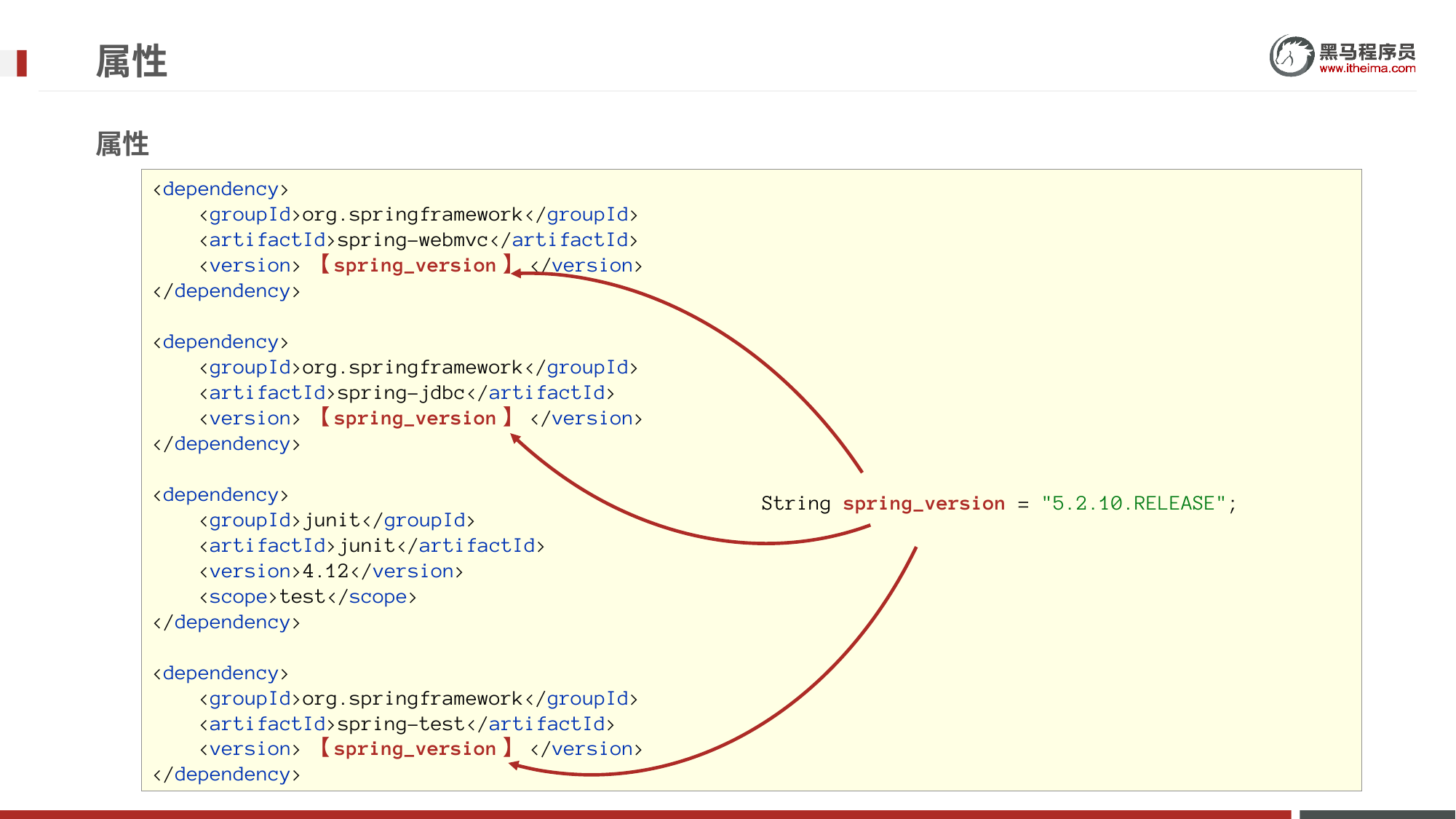

# 属性
属性
<dependency>
    <groupId>org.springframework</groupId>
    <artifactId>spring-webmvc</artifactId>
    <version>5.1.9.RELEASE</version>
</dependency>
<dependency>
    <groupId>org.springframework</groupId>
    <artifactId>spring-jdbc</artifactId>
    <version>5.1.9.RELEASE</version>
</dependency>
<dependency>
    <groupId>junit</groupId>
    <artifactId>junit</artifactId>
    <version>4.12</version>
    <scope>test</scope>
</dependency>

<dependency>
    <groupId>org.springframework</groupId>
    <artifactId>spring-test</artifactId>
    <version>5.1.9.RELEASE</version>
</dependency>
<dependency>
    <groupId>org.springframework</groupId>
    <artifactId>spring-webmvc</artifactId>
    <version>5.1.9.RELEASE</version>
</dependency>
<dependency>
    <groupId>org.springframework</groupId>
    <artifactId>spring-jdbc</artifactId>
    <version>5.2.10.RELEASE</version>
</dependency>
<dependency>
    <groupId>junit</groupId>
    <artifactId>junit</artifactId>
    <version>4.12</version>
    <scope>test</scope>
</dependency>

<dependency>
    <groupId>org.springframework</groupId>
    <artifactId>spring-test</artifactId>
    <version>5.2.10.RELEASE</version>
</dependency>
<dependency>
    <groupId>org.springframework</groupId>
    <artifactId>spring-webmvc</artifactId>
    <version>【spring_version】</version>
</dependency>
<dependency>
    <groupId>org.springframework</groupId>
    <artifactId>spring-jdbc</artifactId>
    <version>【spring_version】</version>
</dependency>
<dependency>
    <groupId>junit</groupId>
    <artifactId>junit</artifactId>
    <version>4.12</version>
    <scope>test</scope>
</dependency>

<dependency>
    <groupId>org.springframework</groupId>
    <artifactId>spring-test</artifactId>
    <version>【spring_version】</version>
</dependency>

String spring_version = "5.2.10.RELEASE";